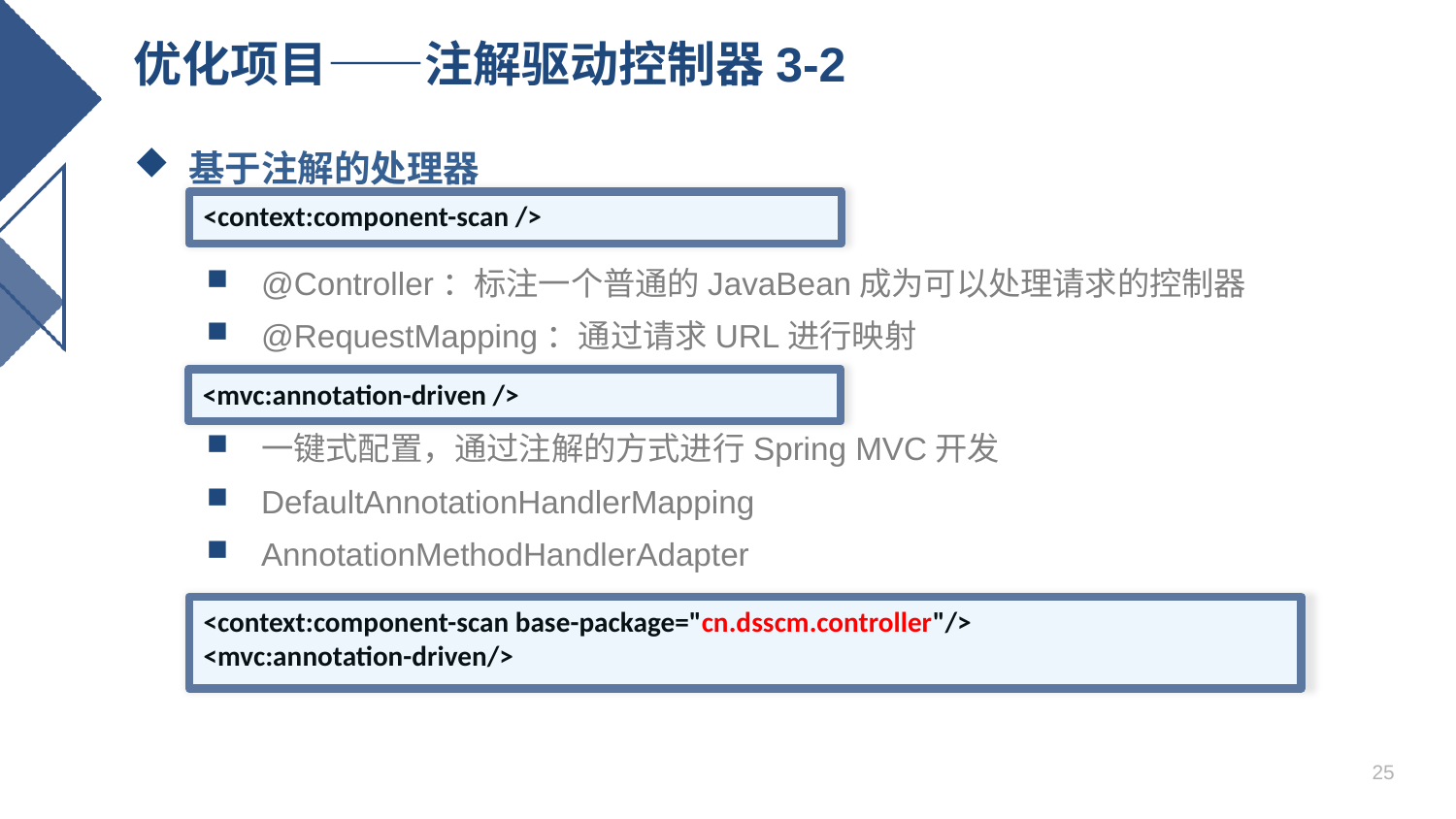

# 优化项目——注解驱动控制器3-2
基于注解的处理器

@Controller：标注一个普通的JavaBean成为可以处理请求的控制器
@RequestMapping：通过请求URL进行映射

一键式配置，通过注解的方式进行Spring MVC开发
DefaultAnnotationHandlerMapping
AnnotationMethodHandlerAdapter

<context:component-scan />
<mvc:annotation-driven />
<context:component-scan base-package="cn.dsscm.controller"/>
<mvc:annotation-driven/>

25